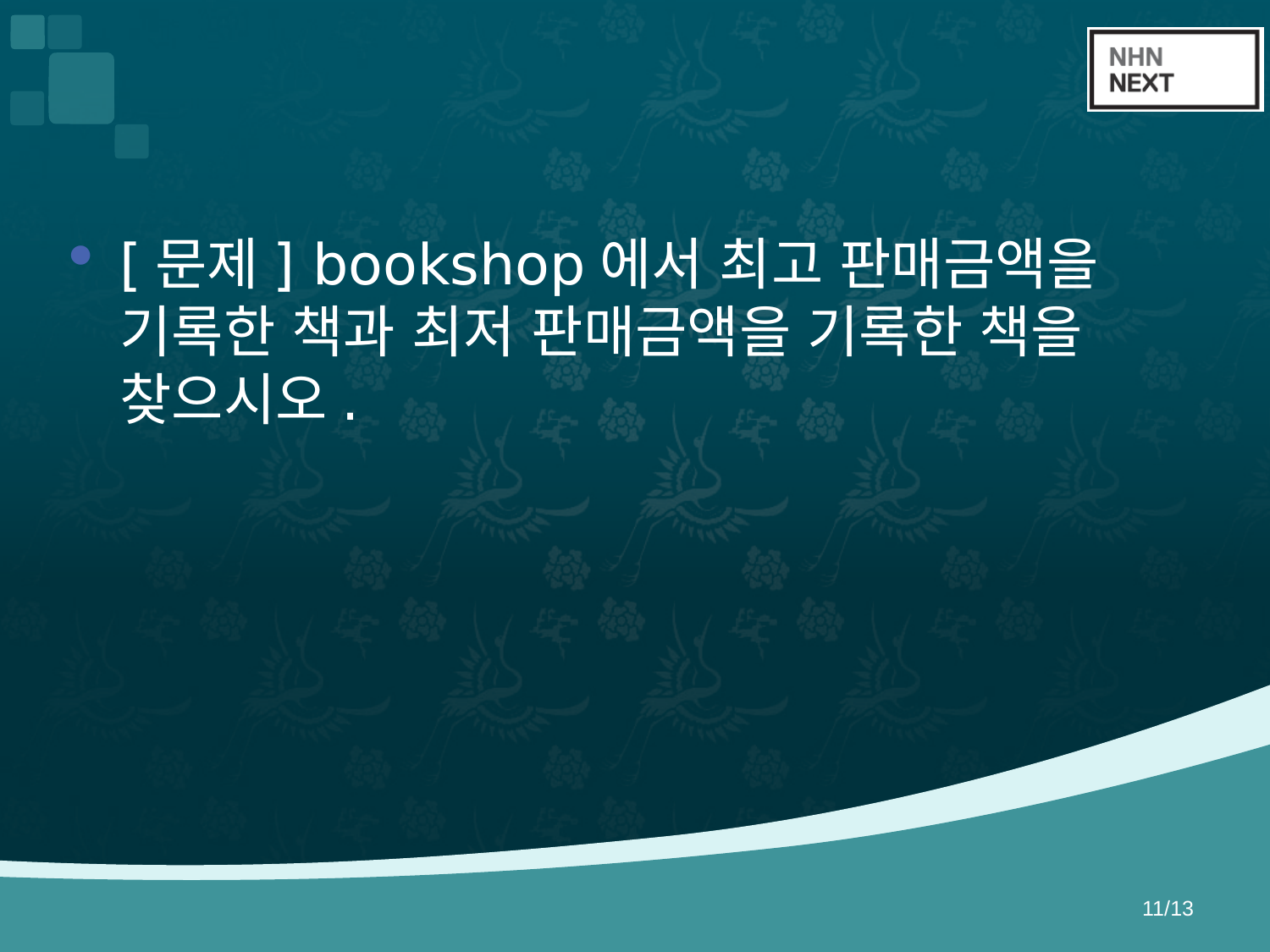

#
[문제] bookshop에서 최고 판매금액을 기록한 책과 최저 판매금액을 기록한 책을 찾으시오.

11/13